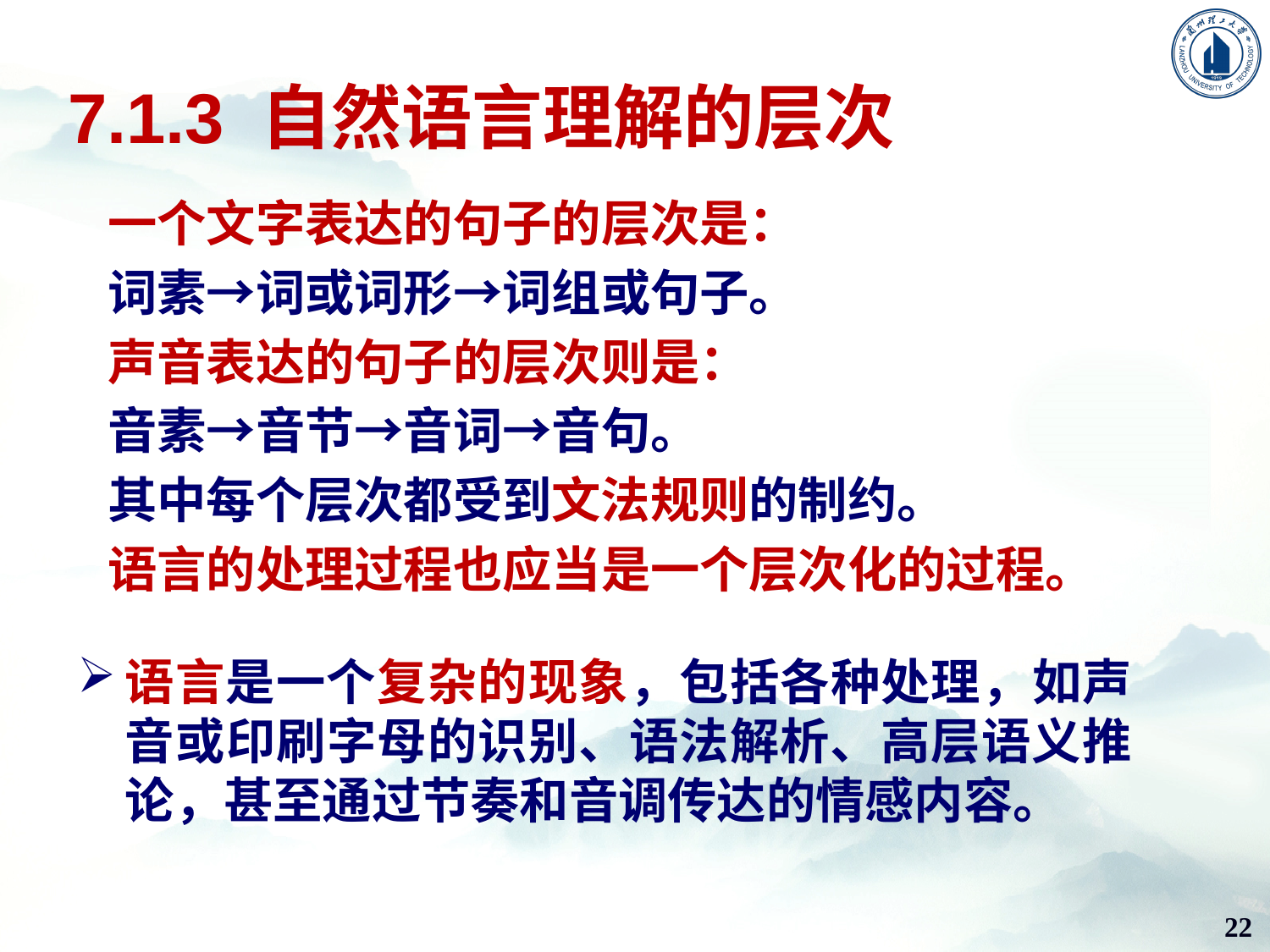

# 7.1.3 自然语言理解的层次
一个文字表达的句子的层次是：
词素→词或词形→词组或句子。
声音表达的句子的层次则是：
音素→音节→音词→音句。
其中每个层次都受到文法规则的制约。
语言的处理过程也应当是一个层次化的过程。
语言是一个复杂的现象，包括各种处理，如声音或印刷字母的识别、语法解析、高层语义推论，甚至通过节奏和音调传达的情感内容。
22